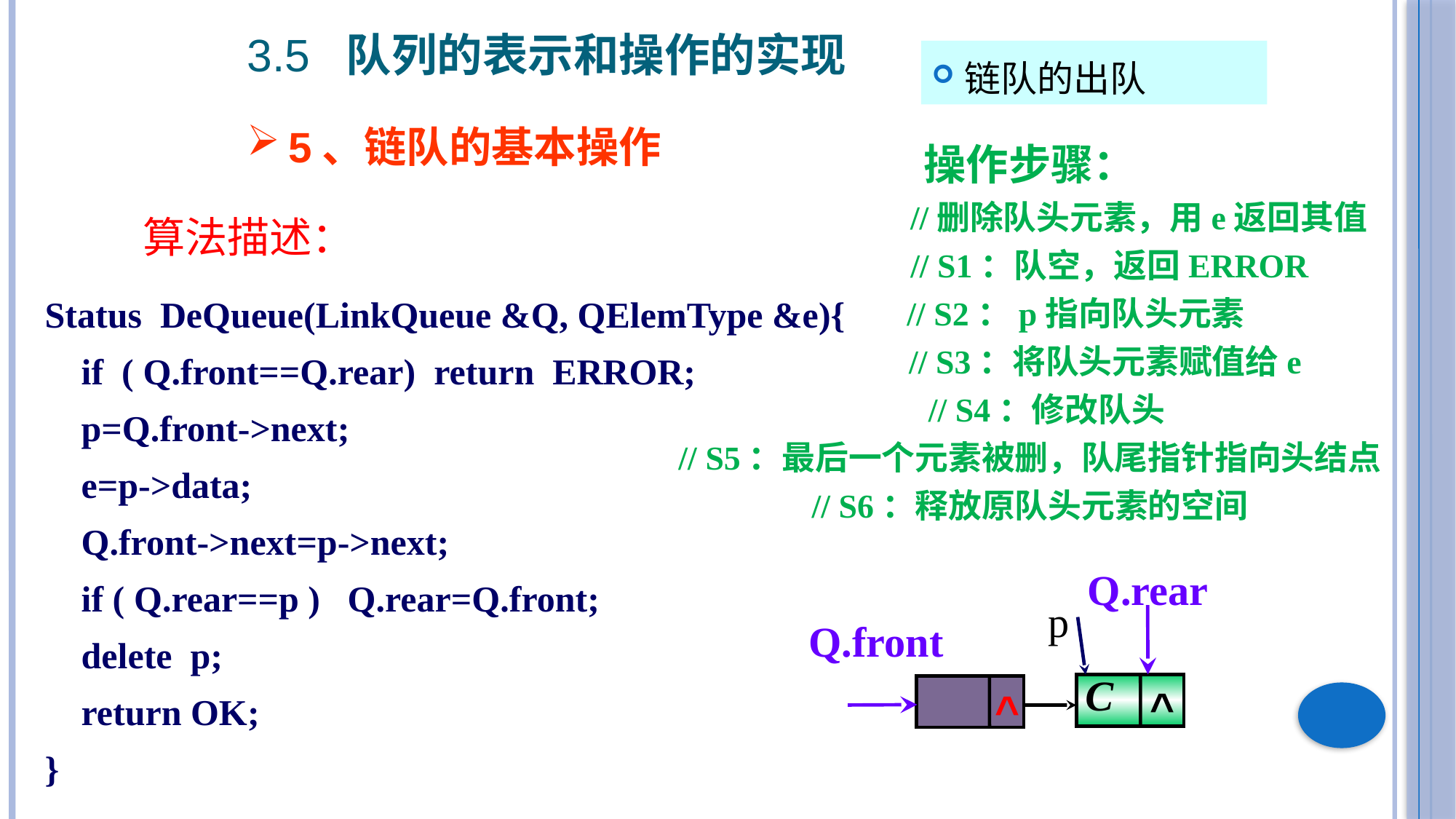

3.5  队列的表示和操作的实现
链队的出队
5、链队的基本操作

操作步骤：
                          //删除队头元素，用e返回其值
                   // S1：队空，返回ERROR
           // S2：p指向队头元素
                  // S3：将队头元素赋值给e
    // S4：修改队头
// S5：最后一个元素被删，队尾指针指向头结点
// S6：释放原队头元素的空间
算法描述：
Status  DeQueue(LinkQueue &Q, QElemType &e){
    if  ( Q.front==Q.rear)  return  ERROR;
    p=Q.front->next;
    e=p->data;
    Q.front->next=p->next;
    if ( Q.rear==p )   Q.rear=Q.front;
    delete  p;
    return OK;
}
Q.rear

p

Q.front

C

^
^